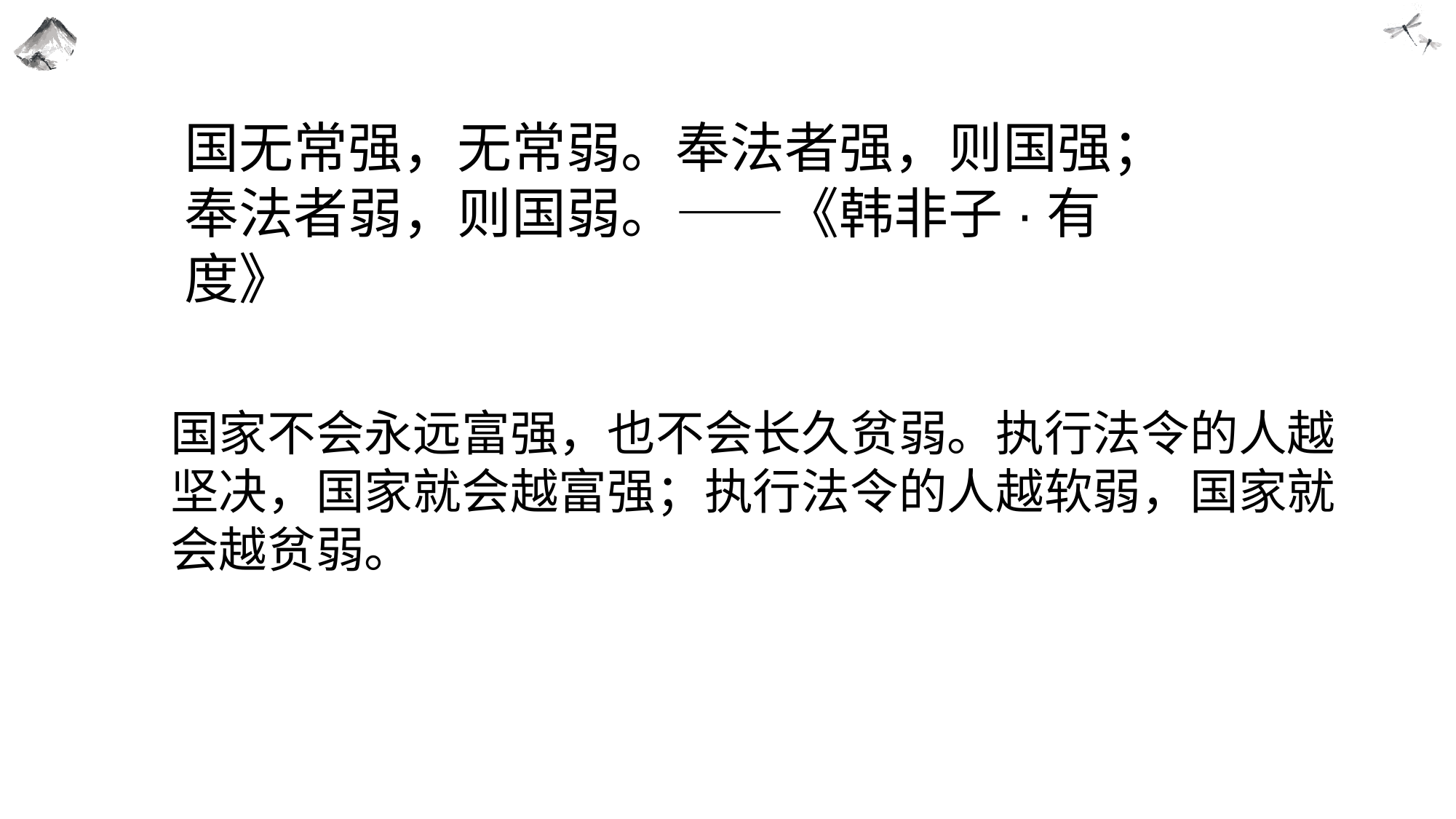

国无常强，无常弱。奉法者强，则国强；奉法者弱，则国弱。——《韩非子·有度》
国家不会永远富强，也不会长久贫弱。执行法令的人越坚决，国家就会越富强；执行法令的人越软弱，国家就会越贫弱。